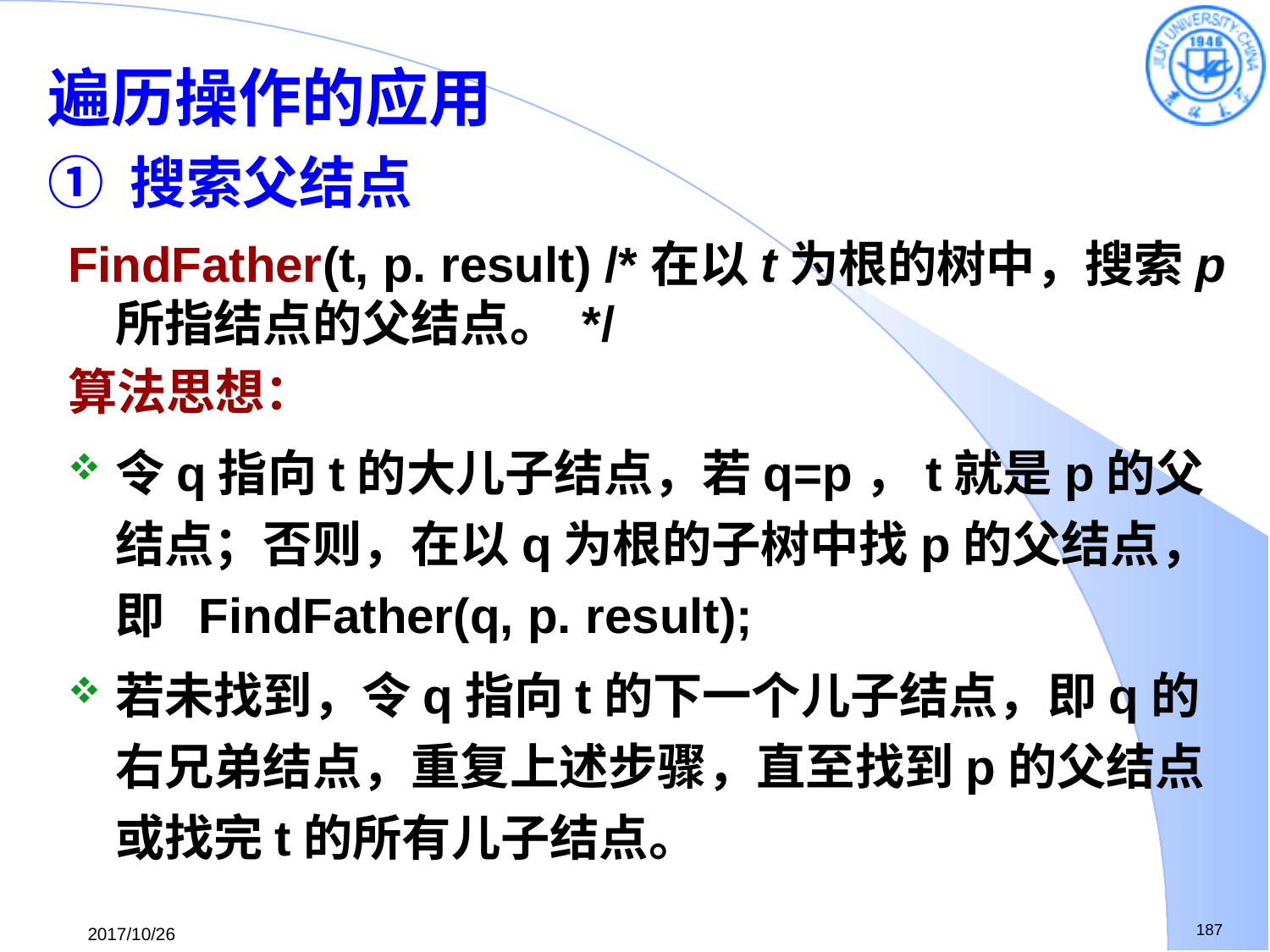

# 遍历操作的应用 ①  搜索父结点
FindFather(t, p. result) /*在以t为根的树中，搜索p所指结点的父结点。 */
算法思想：
令q指向t的大儿子结点，若q=p，t就是p的父结点；否则，在以q为根的子树中找p的父结点，即  FindFather(q, p. result);
若未找到，令q指向t的下一个儿子结点，即q的右兄弟结点，重复上述步骤，直至找到p的父结点或找完t的所有儿子结点。